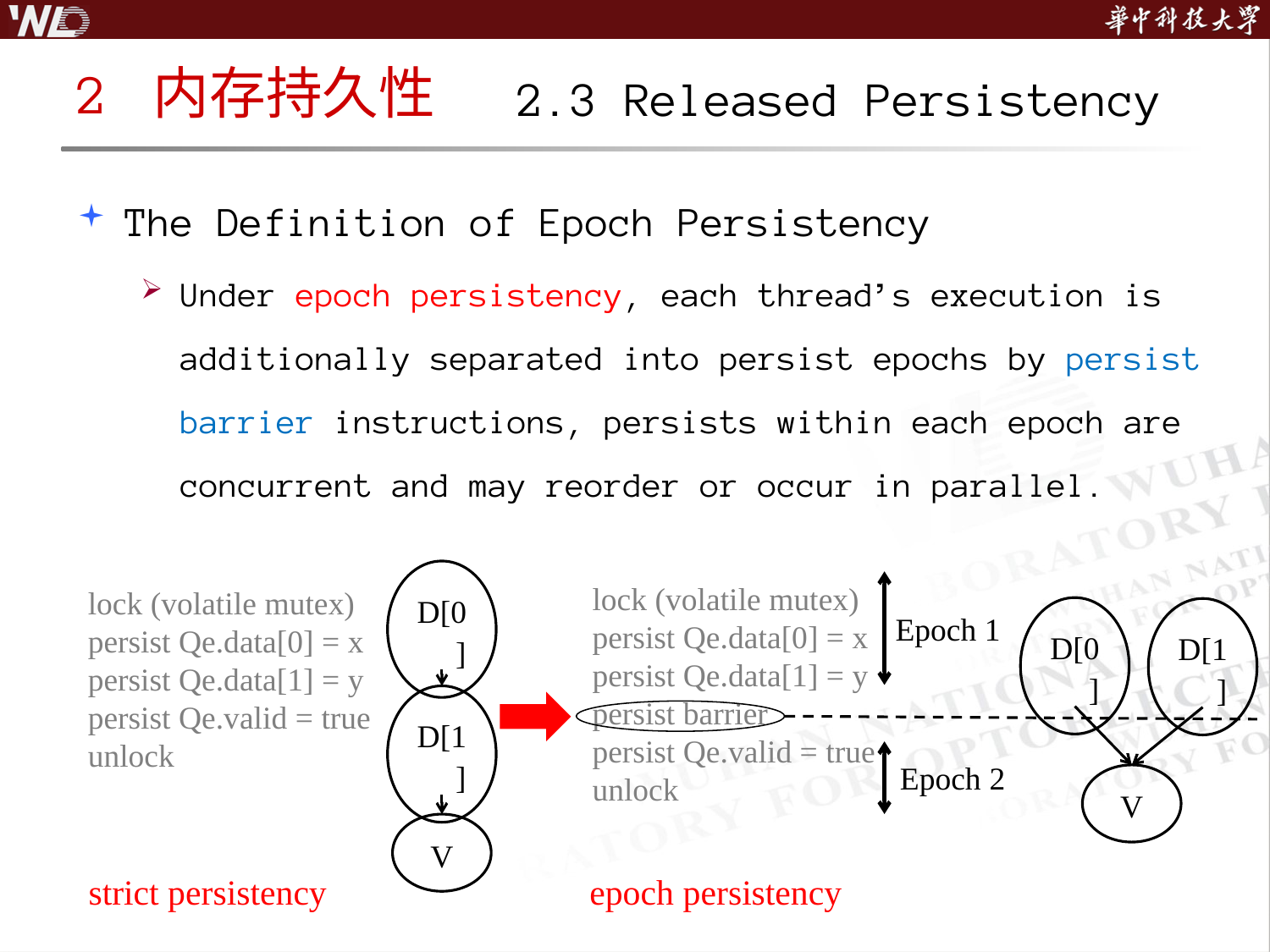

# 2 内存持久性
2.3 Released Persistency
The Definition of Epoch Persistency
Under epoch persistency, each thread’s execution is additionally separated into persist epochs by persist barrier instructions, persists within each epoch are concurrent and may reorder or occur in parallel.
D[0]
D[1]
V
lock (volatile mutex)
persist Qe.data[0] = x
persist Qe.data[1] = y
persist barrier
persist Qe.valid = true
unlock
lock (volatile mutex)
persist Qe.data[0] = x
persist Qe.data[1] = y
persist Qe.valid = true
unlock
D[0]
D[1]
V
Epoch 1

Epoch 2
strict persistency
epoch persistency